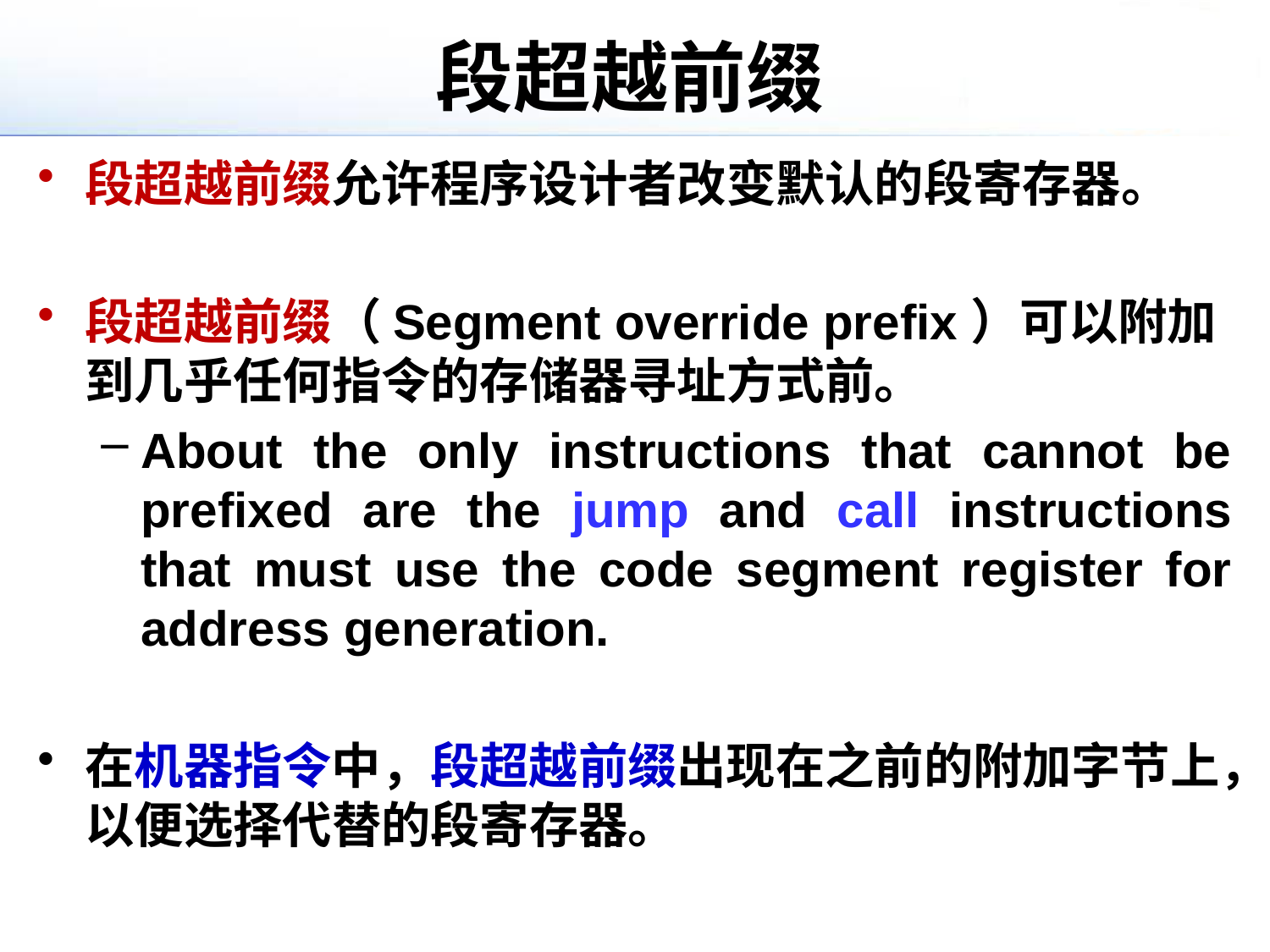

# 段超越前缀
段超越前缀允许程序设计者改变默认的段寄存器。

段超越前缀（Segment override prefix）可以附加到几乎任何指令的存储器寻址方式前。
About the only instructions that cannot be prefixed are the jump and call instructions that must use the code segment register for address generation.

在机器指令中，段超越前缀出现在之前的附加字节上，以便选择代替的段寄存器。